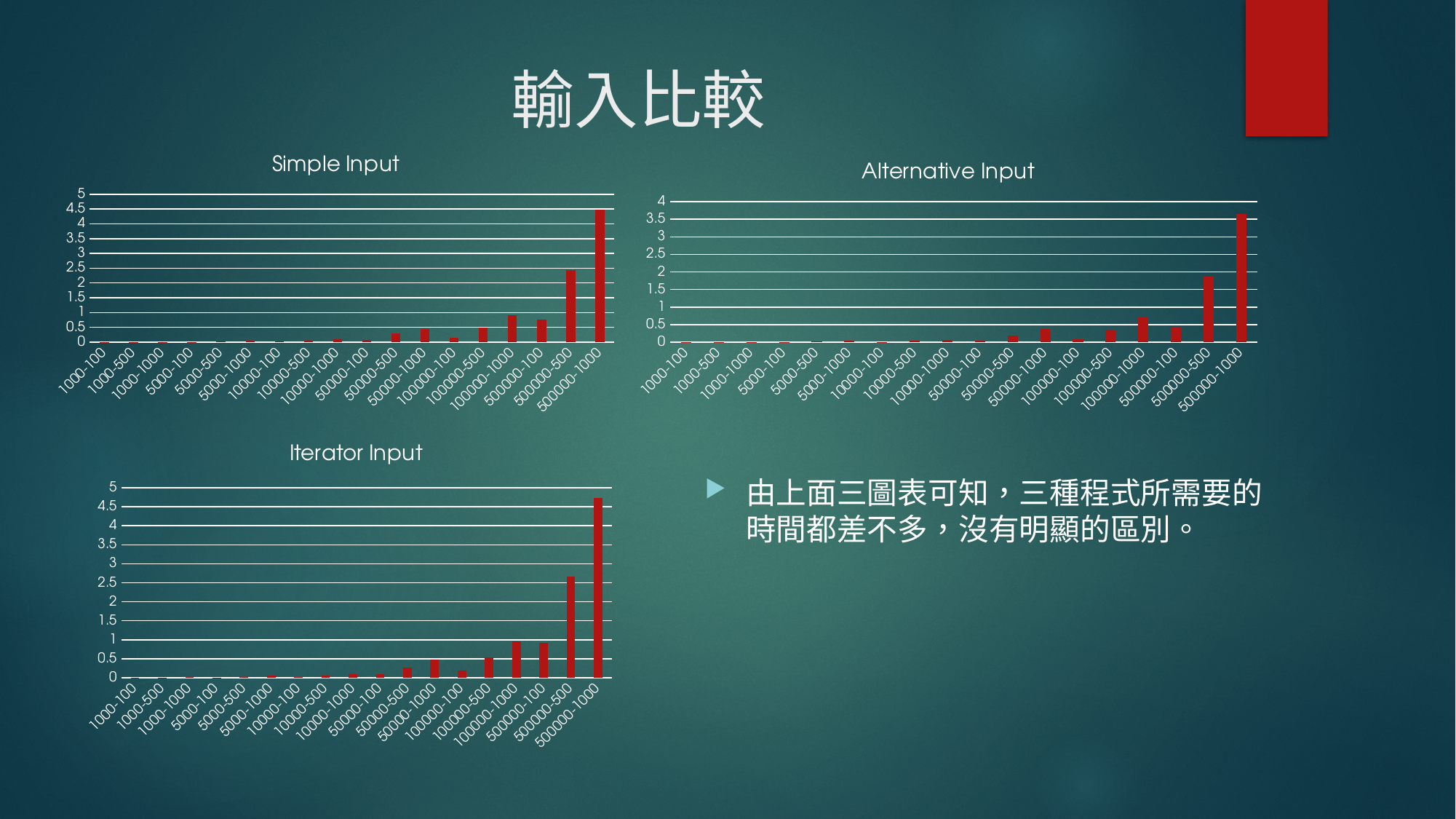

# 輸入比較

### Chart: Simple Input

| Category | Input |
|---|---|
| 1000-100 | 0.002 |
| 1000-500 | 0.005 |
| 1000-1000 | 0.009 |
| 5000-100 | 0.008 |
| 5000-500 | 0.026 |
| 5000-1000 | 0.046 |
| 10000-100 | 0.015 |
| 10000-500 | 0.05 |
| 10000-1000 | 0.092 |
| 50000-100 | 0.079 |
| 50000-500 | 0.293 |
| 50000-1000 | 0.448 |
| 100000-100 | 0.157 |
| 100000-500 | 0.491 |
| 100000-1000 | 0.899 |
| 500000-100 | 0.75 |
| 500000-500 | 2.426 |
| 500000-1000 | 4.472 |

### Chart: Alternative Input

| Category | Input |
|---|---|
| 1000-100 | 0.001 |
| 1000-500 | 0.003 |
| 1000-1000 | 0.007 |
| 5000-100 | 0.004 |
| 5000-500 | 0.018 |
| 5000-1000 | 0.038 |
| 10000-100 | 0.008 |
| 10000-500 | 0.038 |
| 10000-1000 | 0.074 |
| 50000-100 | 0.042 |
| 50000-500 | 0.189 |
| 50000-1000 | 0.369 |
| 100000-100 | 0.082 |
| 100000-500 | 0.365 |
| 100000-1000 | 0.738 |
| 500000-100 | 0.419 |
| 500000-500 | 1.874 |
| 500000-1000 | 3.642 |

### Chart: Iterator Input

| Category | Input |
|---|---|
| 1000-100 | 0.002 |
| 1000-500 | 0.005 |
| 1000-1000 | 0.01 |
| 5000-100 | 0.009 |
| 5000-500 | 0.027 |
| 5000-1000 | 0.049 |
| 10000-100 | 0.018 |
| 10000-500 | 0.057 |
| 10000-1000 | 0.101 |
| 50000-100 | 0.095 |
| 50000-500 | 0.266 |
| 50000-1000 | 0.481 |
| 100000-100 | 0.184 |
| 100000-500 | 0.531 |
| 100000-1000 | 0.961 |
| 500000-100 | 0.911 |
| 500000-500 | 2.657 |
| 500000-1000 | 4.732 |
由上面三圖表可知，三種程式所需要的時間都差不多，沒有明顯的區別。